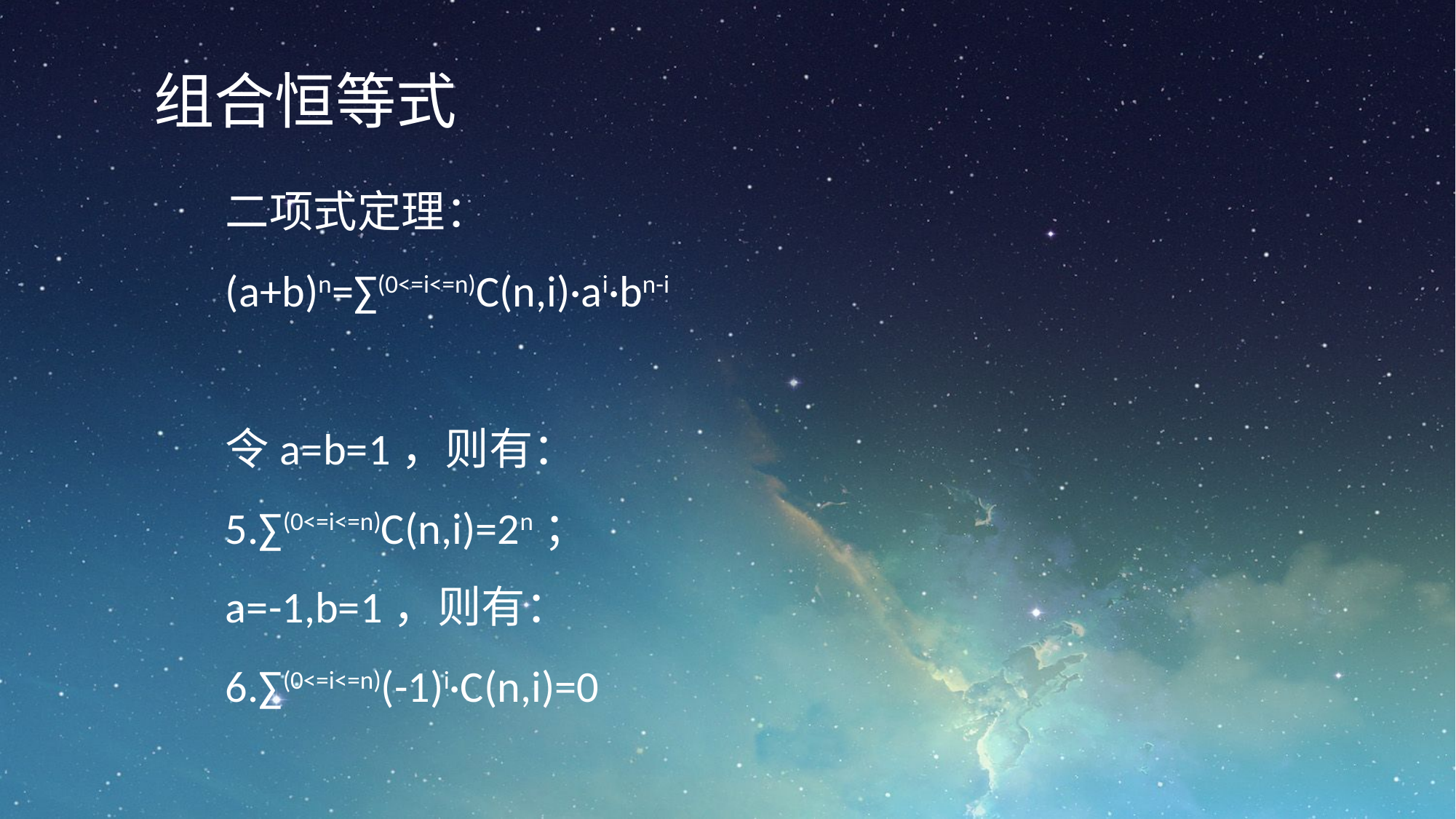

组合恒等式
二项式定理：
(a+b)n=∑(0<=i<=n)C(n,i)·ai·bn-i

令a=b=1，则有：
5.∑(0<=i<=n)C(n,i)=2n；
a=-1,b=1，则有：
6.∑(0<=i<=n)(-1)i·C(n,i)=0